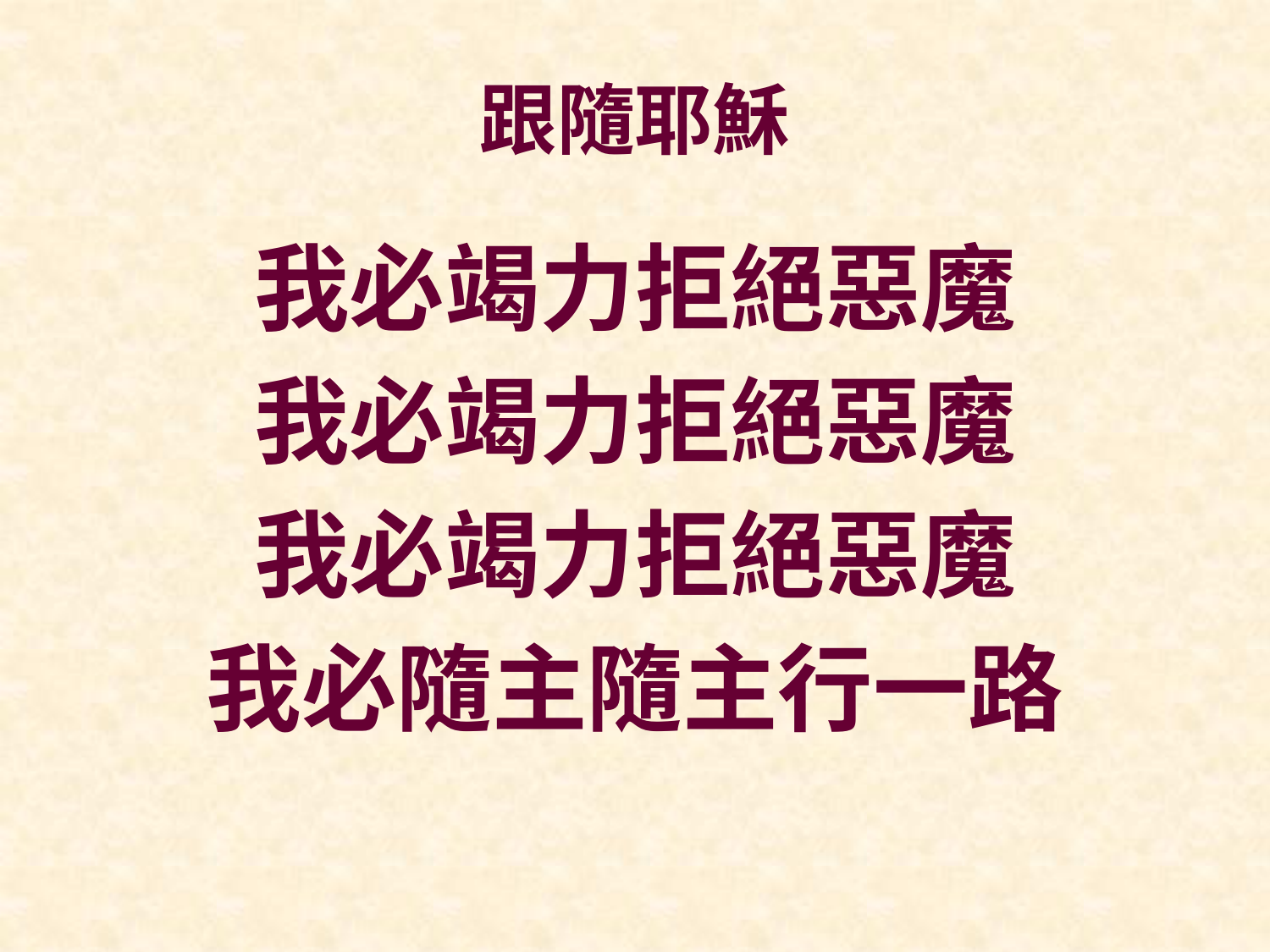

# 跟隨耶穌
我必竭力拒絕惡魔
我必竭力拒絕惡魔
我必竭力拒絕惡魔
我必隨主隨主行一路